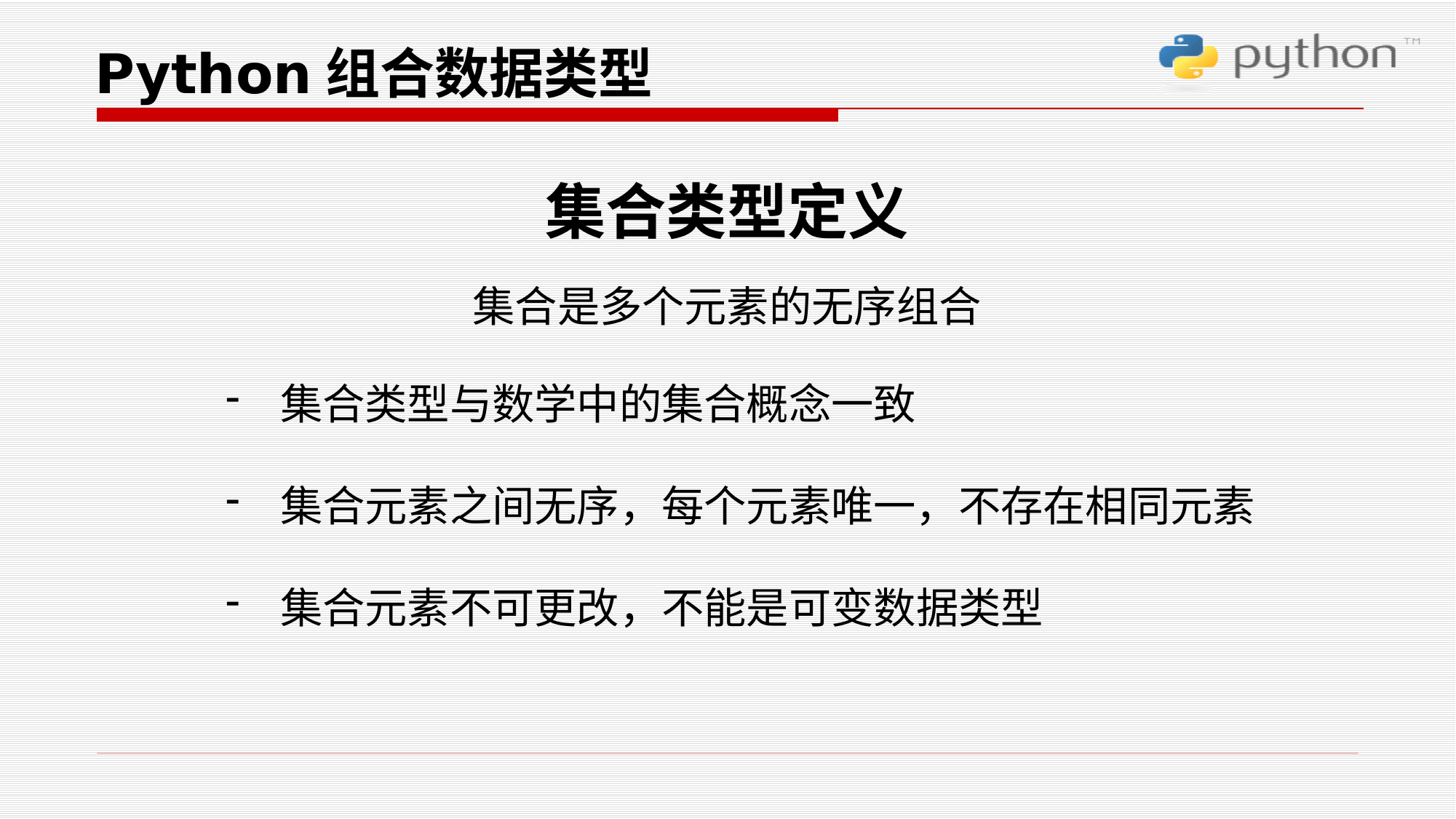

Python组合数据类型
集合类型定义
集合是多个元素的无序组合
集合类型与数学中的集合概念一致

集合元素之间无序，每个元素唯一，不存在相同元素

集合元素不可更改，不能是可变数据类型